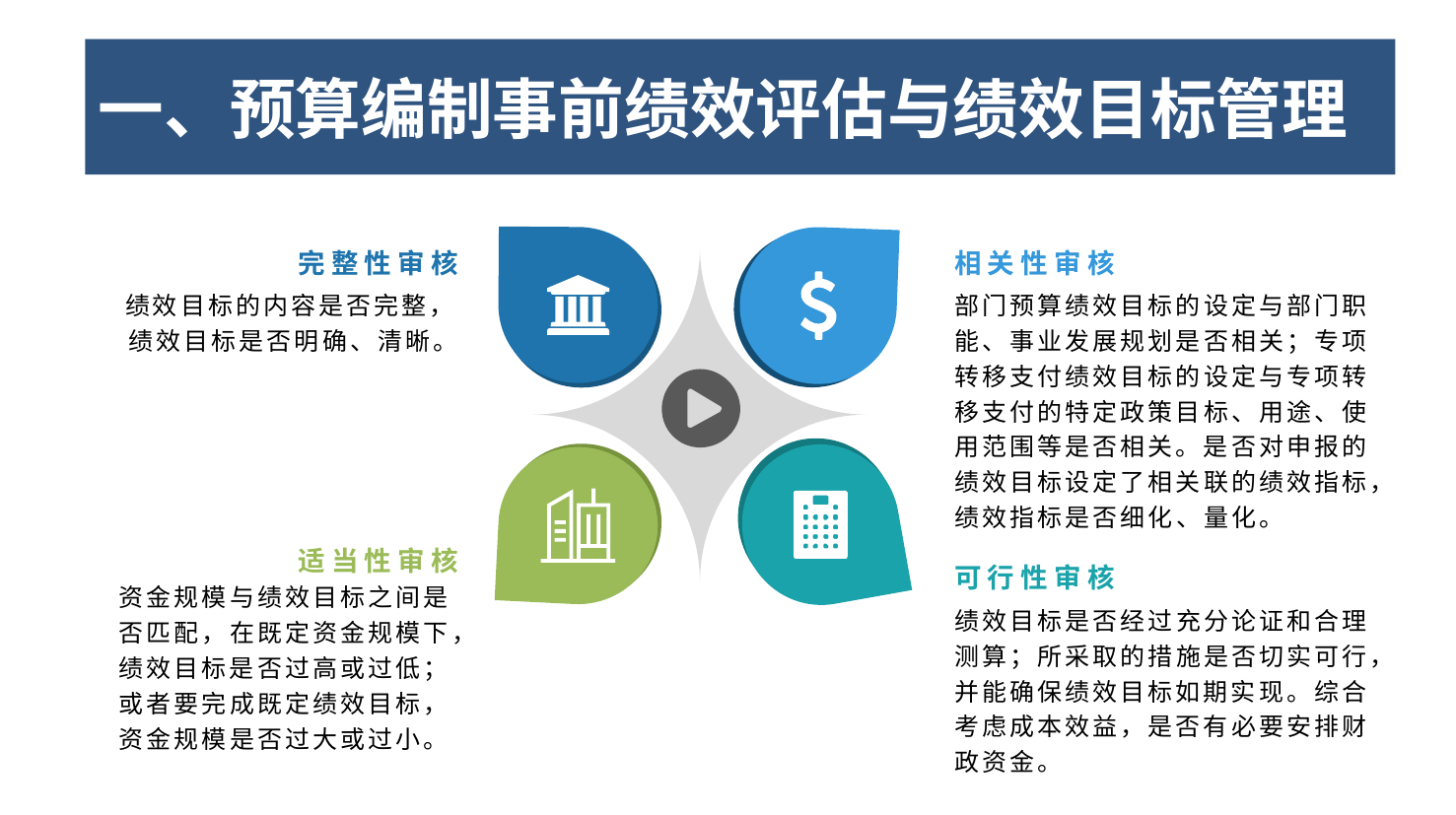

三、部门预算编制的绩效目标管理
一、预算编制事前绩效评估与绩效目标管理

完整性审核
相关性审核

绩效目标的内容是否完整，绩效目标是否明确、清晰。
部门预算绩效目标的设定与部门职能、事业发展规划是否相关；专项转移支付绩效目标的设定与专项转移支付的特定政策目标、用途、使用范围等是否相关。是否对申报的绩效目标设定了相关联的绩效指标，绩效指标是否细化、量化。

适当性审核
可行性审核
资金规模与绩效目标之间是否匹配，在既定资金规模下，绩效目标是否过高或过低；或者要完成既定绩效目标，资金规模是否过大或过小。
绩效目标是否经过充分论证和合理测算；所采取的措施是否切实可行，并能确保绩效目标如期实现。综合考虑成本效益，是否有必要安排财政资金。